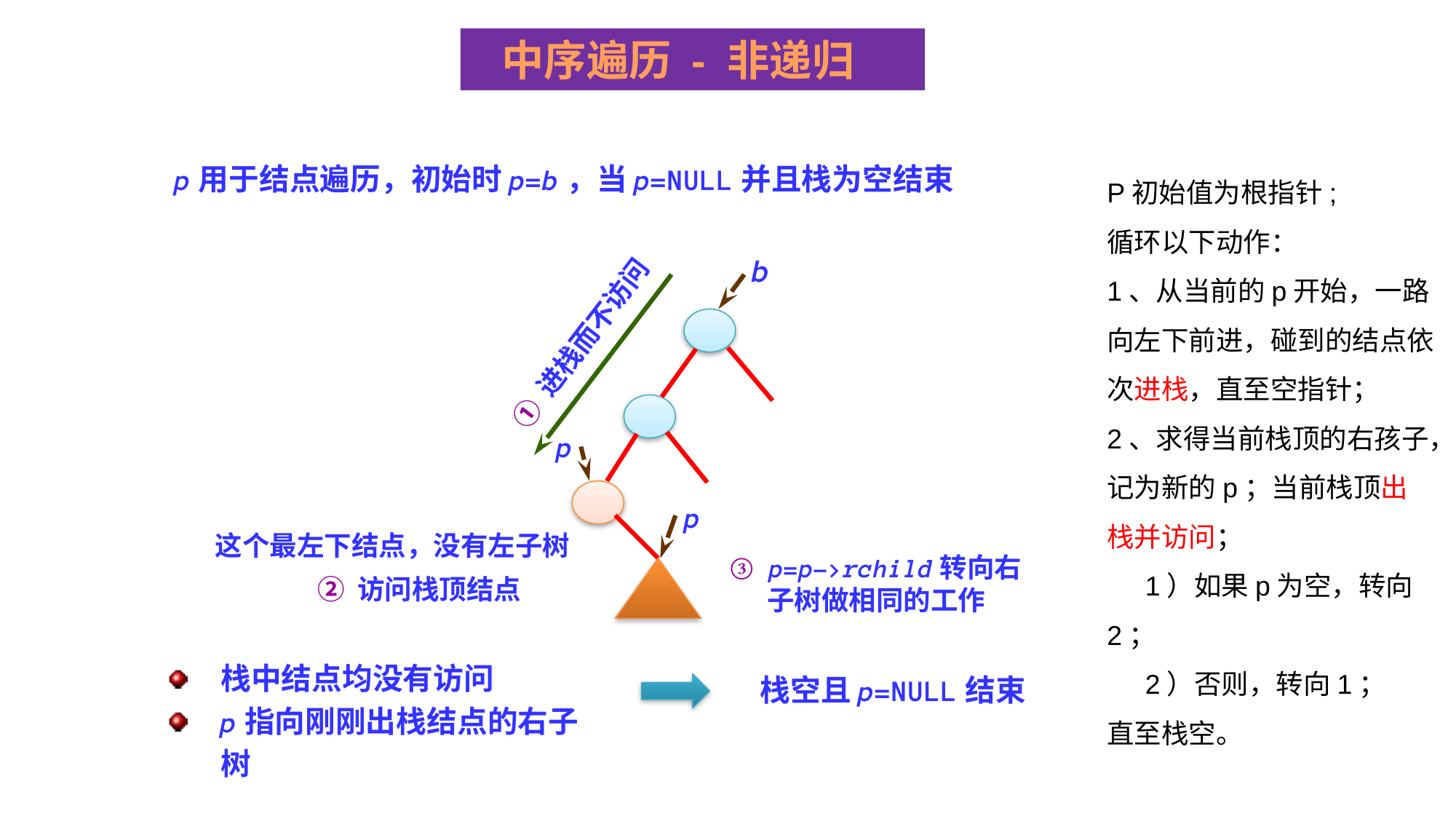

中序遍历 - 非递归
P初始值为根指针;
循环以下动作：
1、从当前的p开始，一路向左下前进，碰到的结点依次进栈，直至空指针；
2、求得当前栈顶的右孩子，记为新的p；当前栈顶出栈并访问；
     1）如果p为空，转向2；
     2）否则，转向1；
直至栈空。
p用于结点遍历，初始时p=b，当p=NULL并且栈为空结束

① 进栈而不访问
b

p

p

③ p=p->rchild转向右子树做相同的工作

这个最左下结点，没有左子树

② 访问栈顶结点
栈中结点均没有访问
p指向刚刚出栈结点的右子树
栈空且p=NULL结束